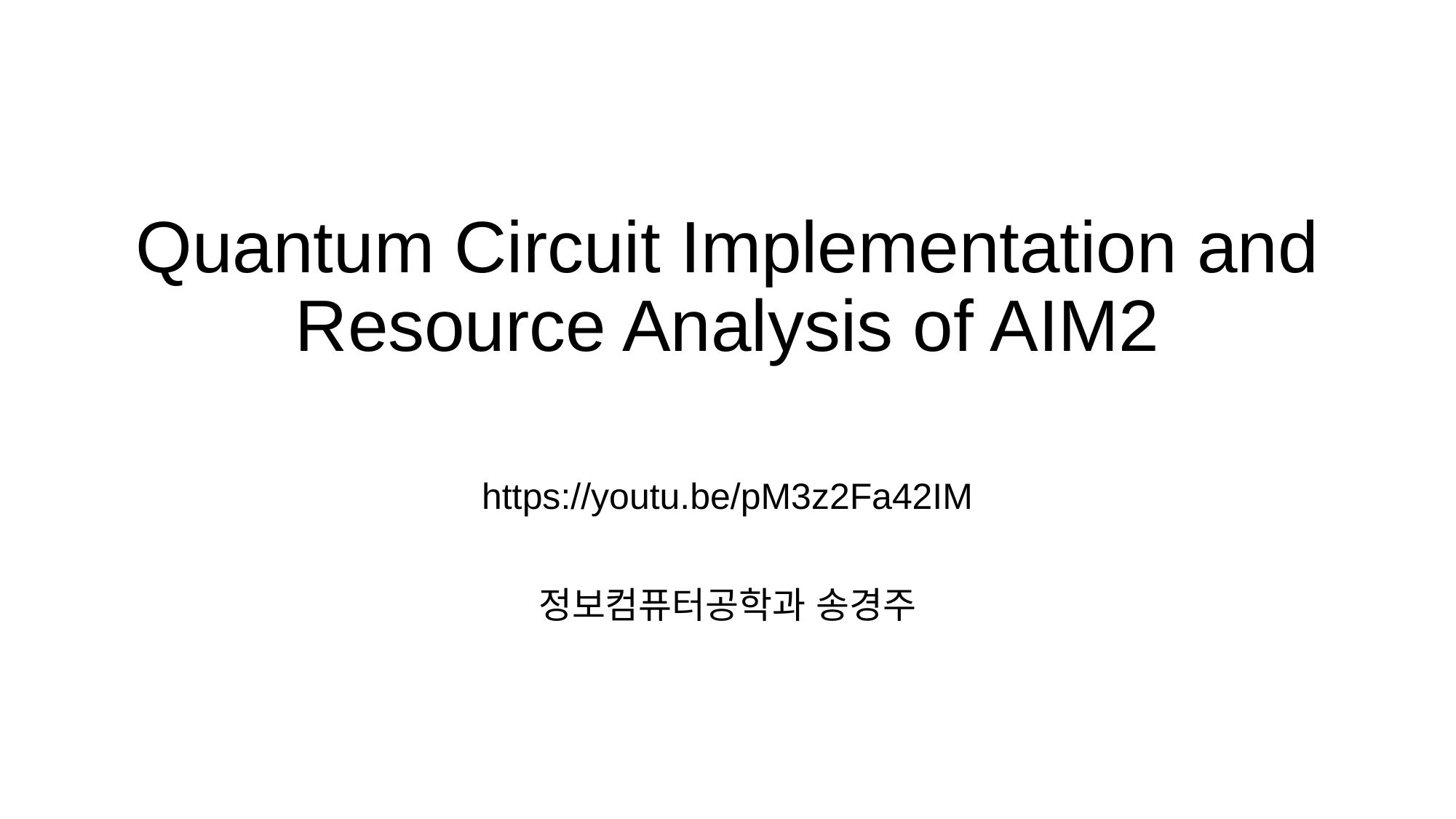

# Quantum Circuit Implementation and Resource Analysis of AIM2
https://youtu.be/pM3z2Fa42IM

정보컴퓨터공학과 송경주